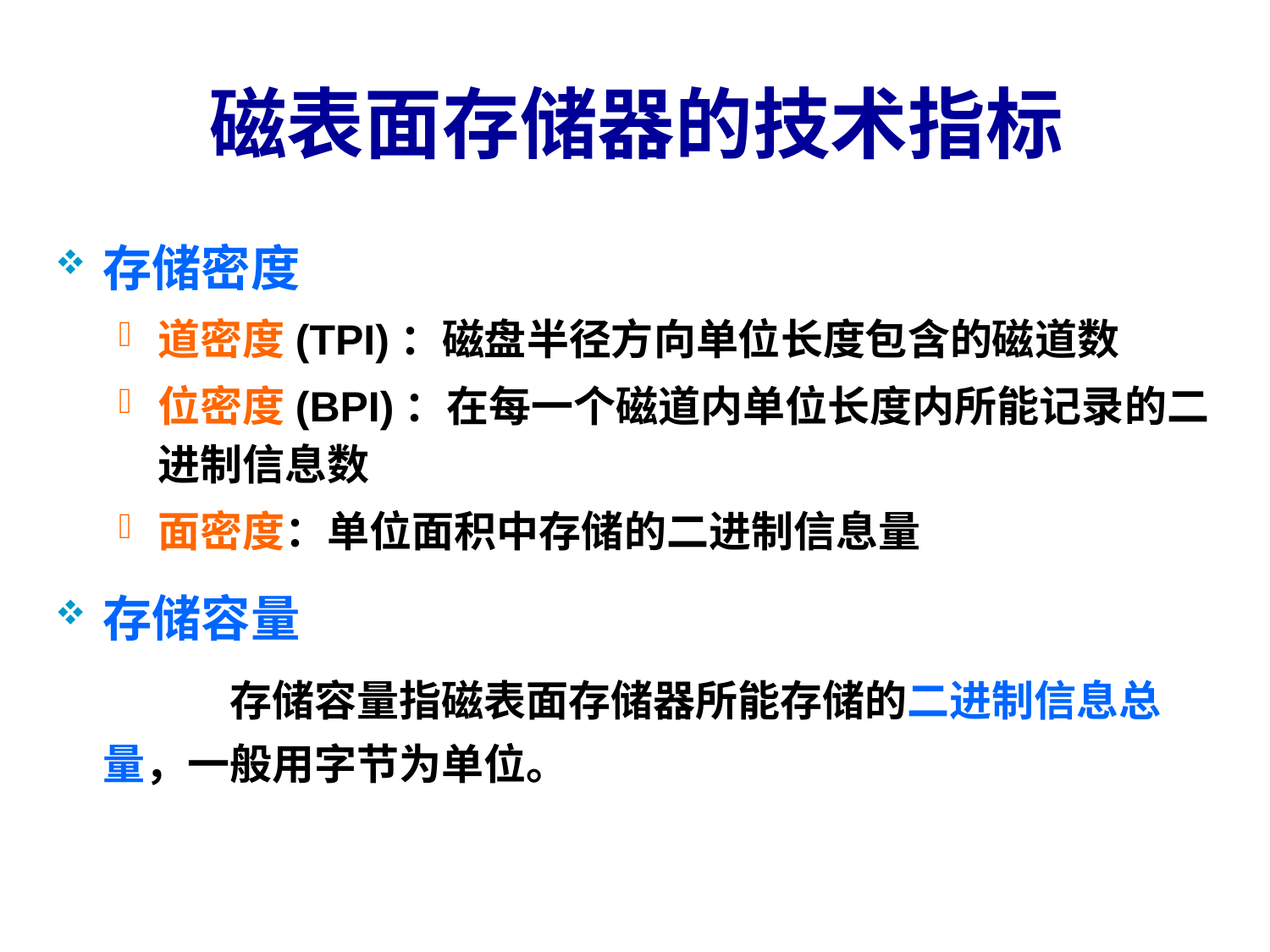

# 磁表面存储器的技术指标
存储密度
道密度(TPI)：磁盘半径方向单位长度包含的磁道数
位密度(BPI)：在每一个磁道内单位长度内所能记录的二进制信息数
面密度：单位面积中存储的二进制信息量
存储容量
		存储容量指磁表面存储器所能存储的二进制信息总量，一般用字节为单位。